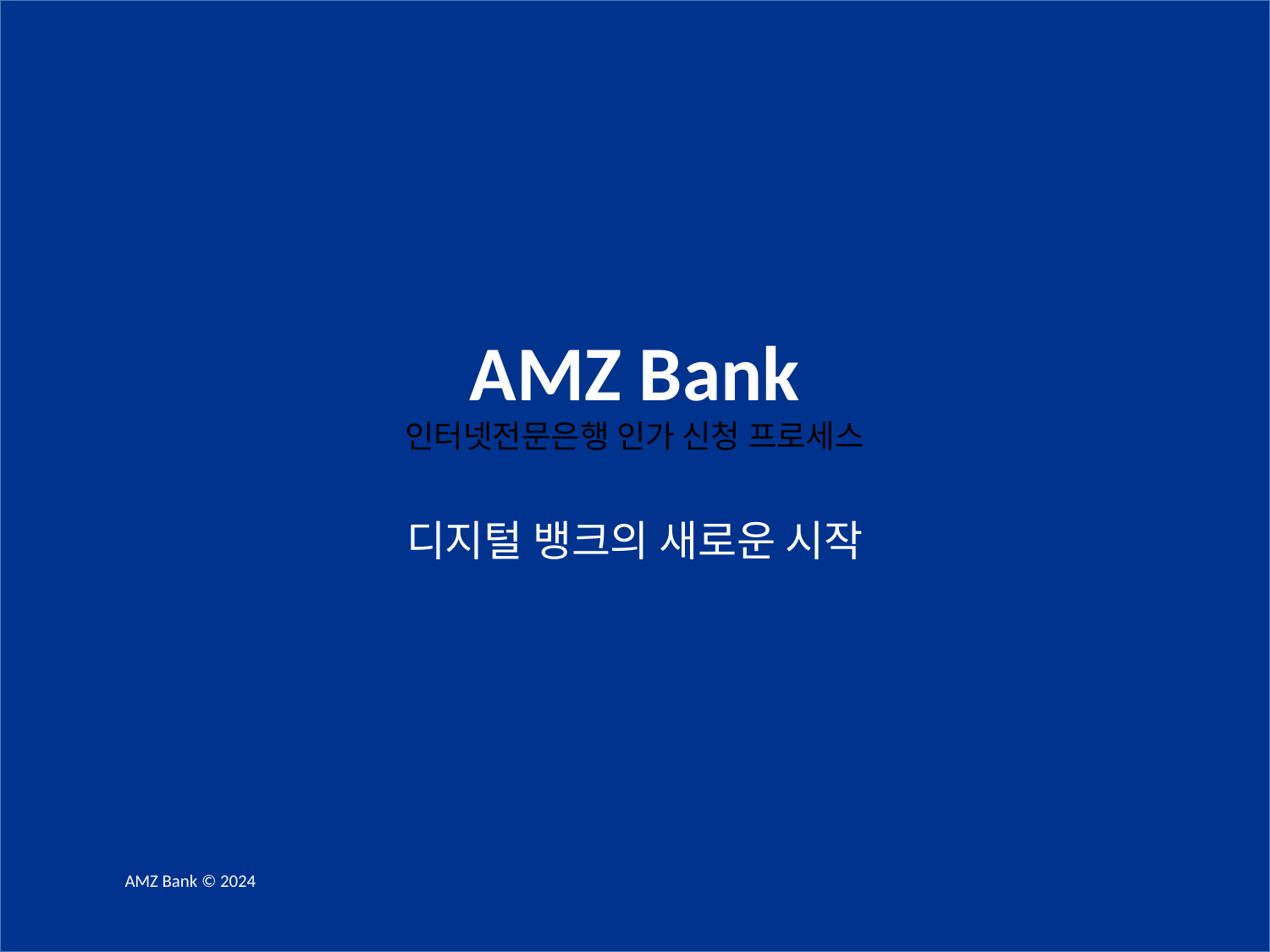

#
AMZ Bank
인터넷전문은행 인가 신청 프로세스
디지털 뱅크의 새로운 시작

AMZ Bank © 2024